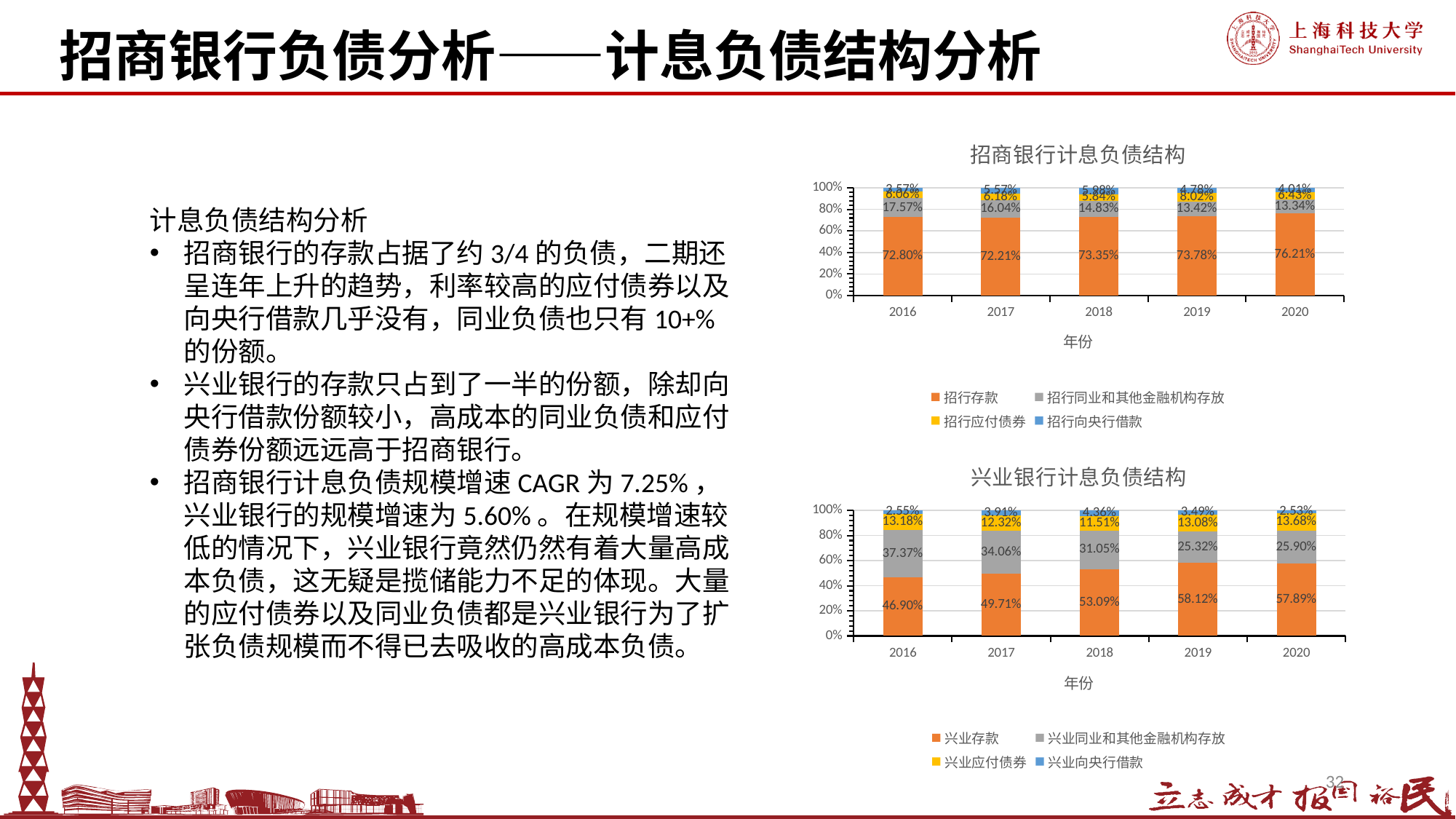

招商银行负债分析——计息负债结构分析

### Chart: 招商银行计息负债结构

| Category | 招行存款 | 招行同业和其他金融机构存放 | 招行应付债券 | 招行向央行借款 |
|---|---|---|---|---|
| 2016 | 0.7279769409467735 | 0.17571325973995416 | 0.0606221254366963 | 0.03568767387657606 |
| 2017 | 0.7221149950240874 | 0.1603922821911497 | 0.06179054549295222 | 0.05570217729181064 |
| 2018 | 0.7334931851385581 | 0.14826824729487728 | 0.05843707608977998 | 0.05980149147678466 |
| 2019 | 0.7377640007108806 | 0.1341720174958072 | 0.08022719538061304 | 0.04783678641269924 |
| 2020 | 0.7621357620001064 | 0.1334134698867764 | 0.06433864308875384 | 0.040112125024363454 |
计息负债结构分析
招商银行的存款占据了约3/4的负债，二期还呈连年上升的趋势，利率较高的应付债券以及向央行借款几乎没有，同业负债也只有10+%的份额。
兴业银行的存款只占到了一半的份额，除却向央行借款份额较小，高成本的同业负债和应付债券份额远远高于招商银行。
招商银行计息负债规模增速CAGR为7.25%，兴业银行的规模增速为5.60%。在规模增速较低的情况下，兴业银行竟然仍然有着大量高成本负债，这无疑是揽储能力不足的体现。大量的应付债券以及同业负债都是兴业银行为了扩张负债规模而不得已去吸收的高成本负债。

### Chart: 兴业银行计息负债结构

| Category | 兴业存款 | 兴业同业和其他金融机构存放 | 兴业应付债券 | 兴业向央行借款 |
|---|---|---|---|---|
| 2016 | 0.46896169535065124 | 0.373672601811826 | 0.13182662271238516 | 0.0255390801251376 |
| 2017 | 0.4971165382911626 | 0.3405972812806238 | 0.12315521035940061 | 0.03913097006881302 |
| 2018 | 0.530879876983332 | 0.3104640124502633 | 0.11506791655776226 | 0.043588194008642486 |
| 2019 | 0.5811813767474885 | 0.25318277760339997 | 0.13077258836140354 | 0.034863257287707984 |
| 2020 | 0.5789074811597307 | 0.2589706404143134 | 0.13681157548038225 | 0.025310302945573737 |
32